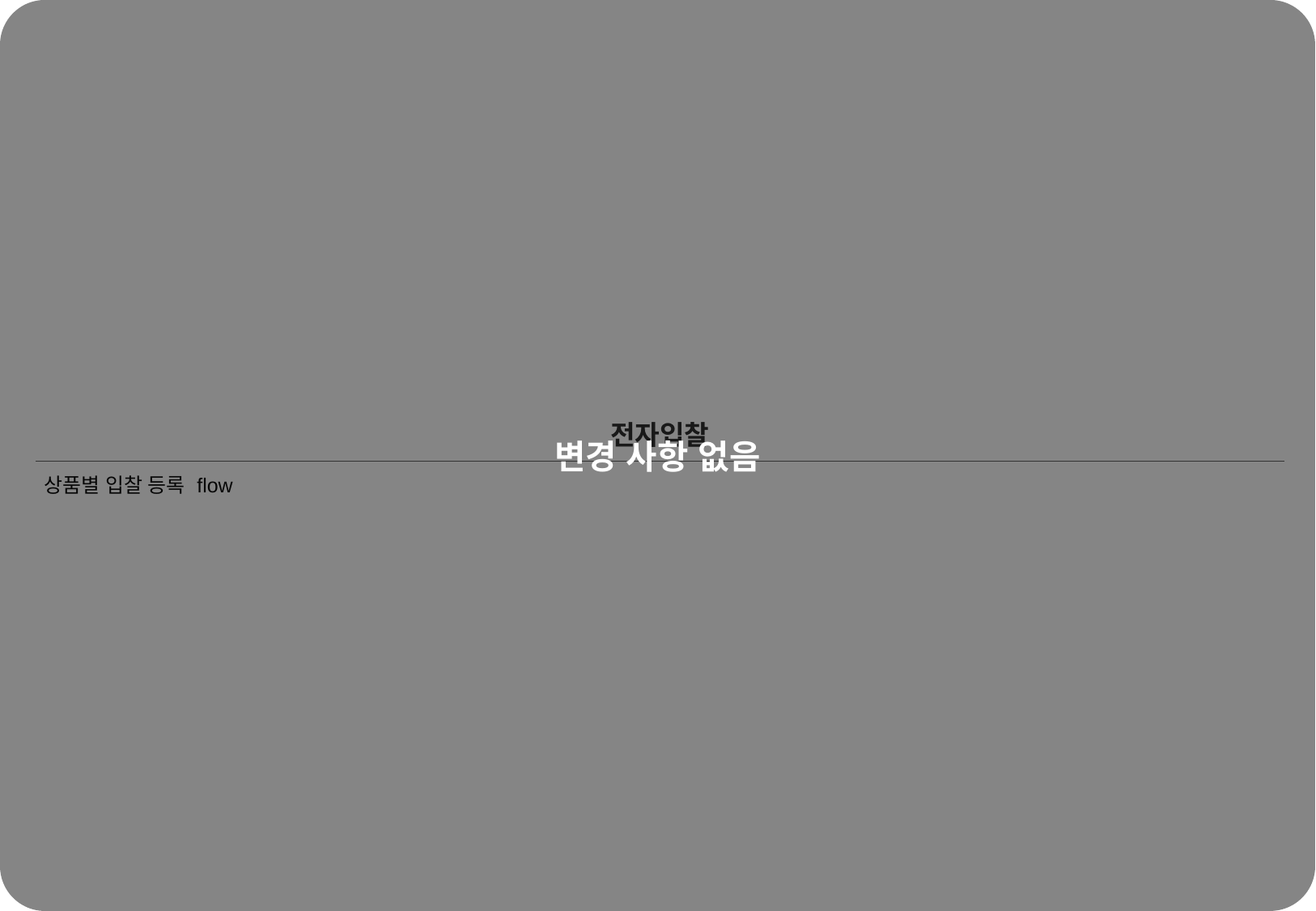

변경 사항 없음
| 전자입찰 |
| --- |
| 상품별 입찰 등록 flow |